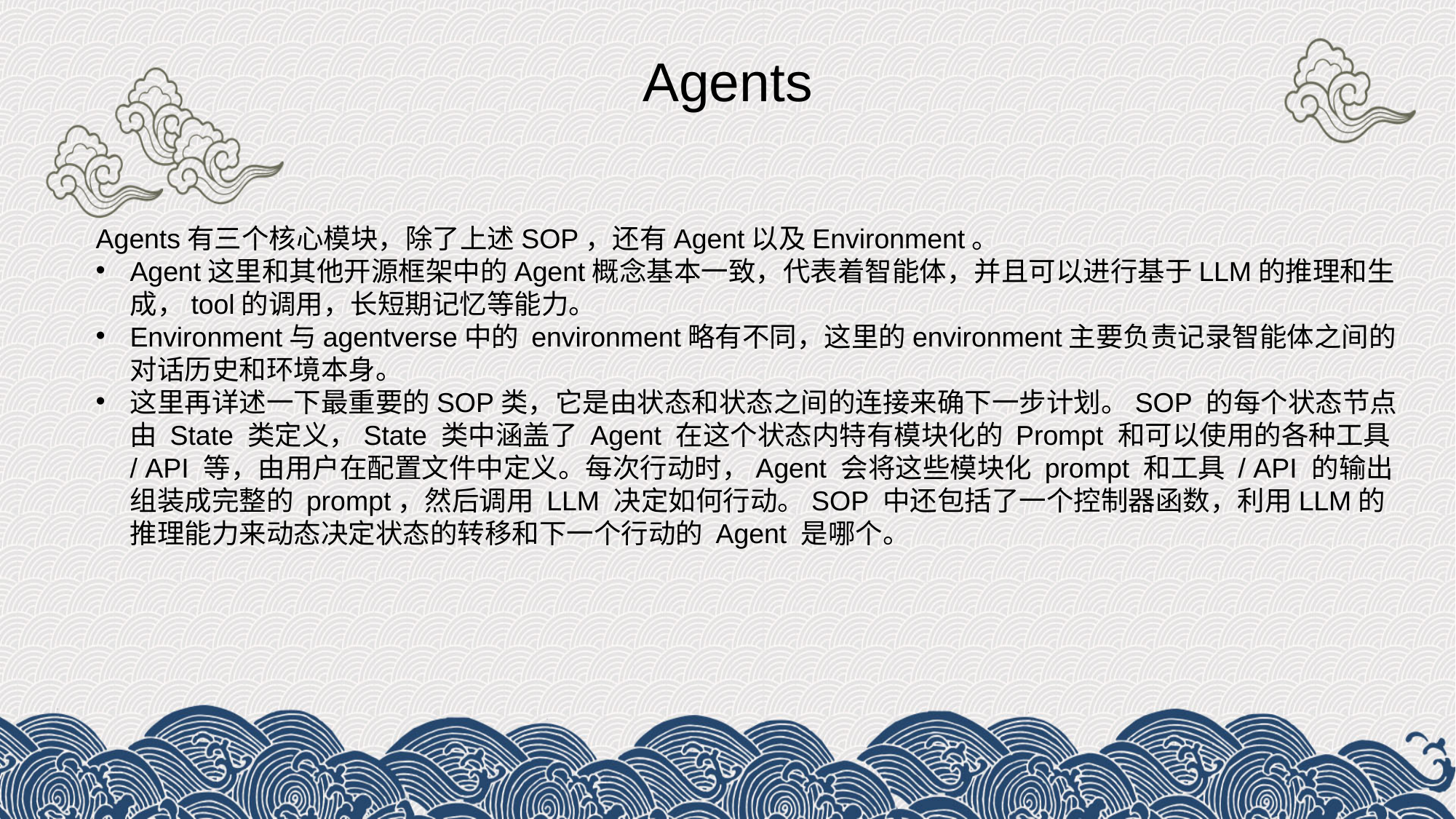

Agents
Agents有三个核心模块，除了上述SOP，还有Agent以及Environment。
Agent这里和其他开源框架中的Agent概念基本一致，代表着智能体，并且可以进行基于LLM的推理和生成，tool的调用，长短期记忆等能力。
Environment与agentverse中的 environment略有不同，这里的environment主要负责记录智能体之间的对话历史和环境本身。
这里再详述一下最重要的SOP类，它是由状态和状态之间的连接来确下一步计划。SOP 的每个状态节点由 State 类定义，State 类中涵盖了 Agent 在这个状态内特有模块化的 Prompt 和可以使用的各种工具 / API 等，由用户在配置文件中定义。每次行动时，Agent 会将这些模块化 prompt 和工具 / API 的输出组装成完整的 prompt，然后调用 LLM 决定如何行动。SOP 中还包括了一个控制器函数，利用LLM的推理能力来动态决定状态的转移和下一个行动的 Agent 是哪个。